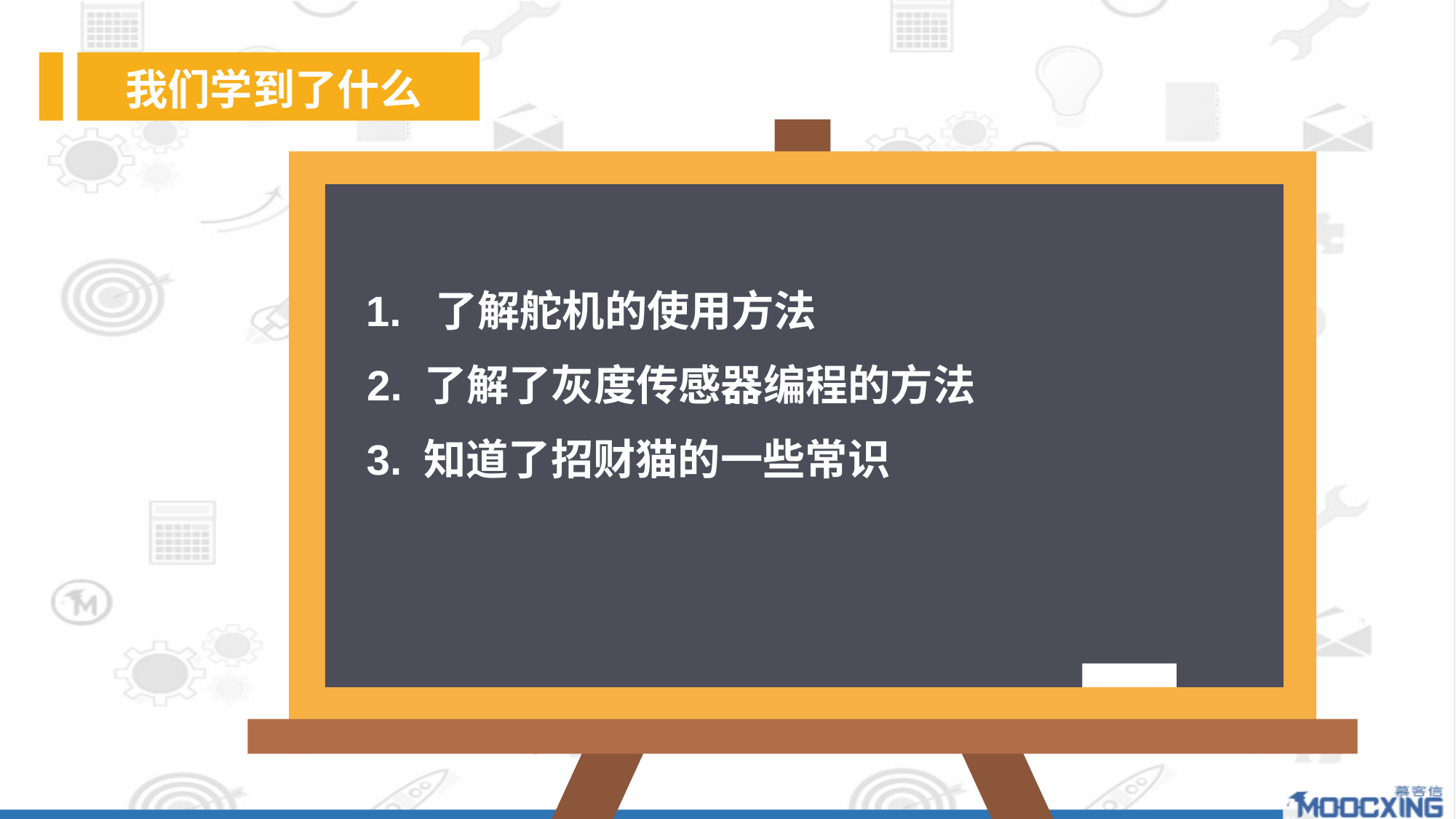

我们学到了什么

1.  了解舵机的使用方法
2. 了解了灰度传感器编程的方法
3. 知道了招财猫的一些常识